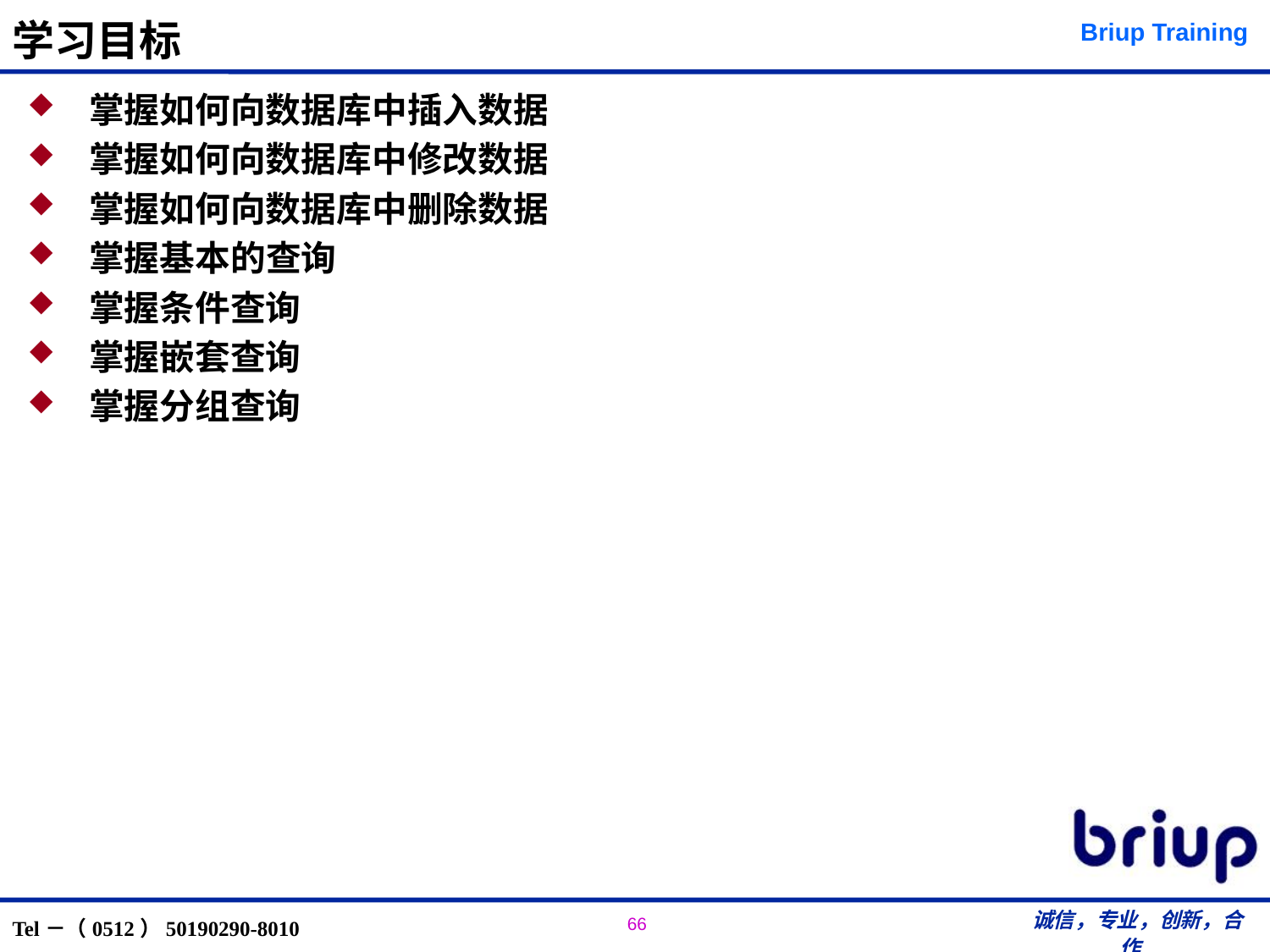

# 学习目标
 掌握如何向数据库中插入数据
 掌握如何向数据库中修改数据
 掌握如何向数据库中删除数据
 掌握基本的查询
 掌握条件查询
 掌握嵌套查询
 掌握分组查询